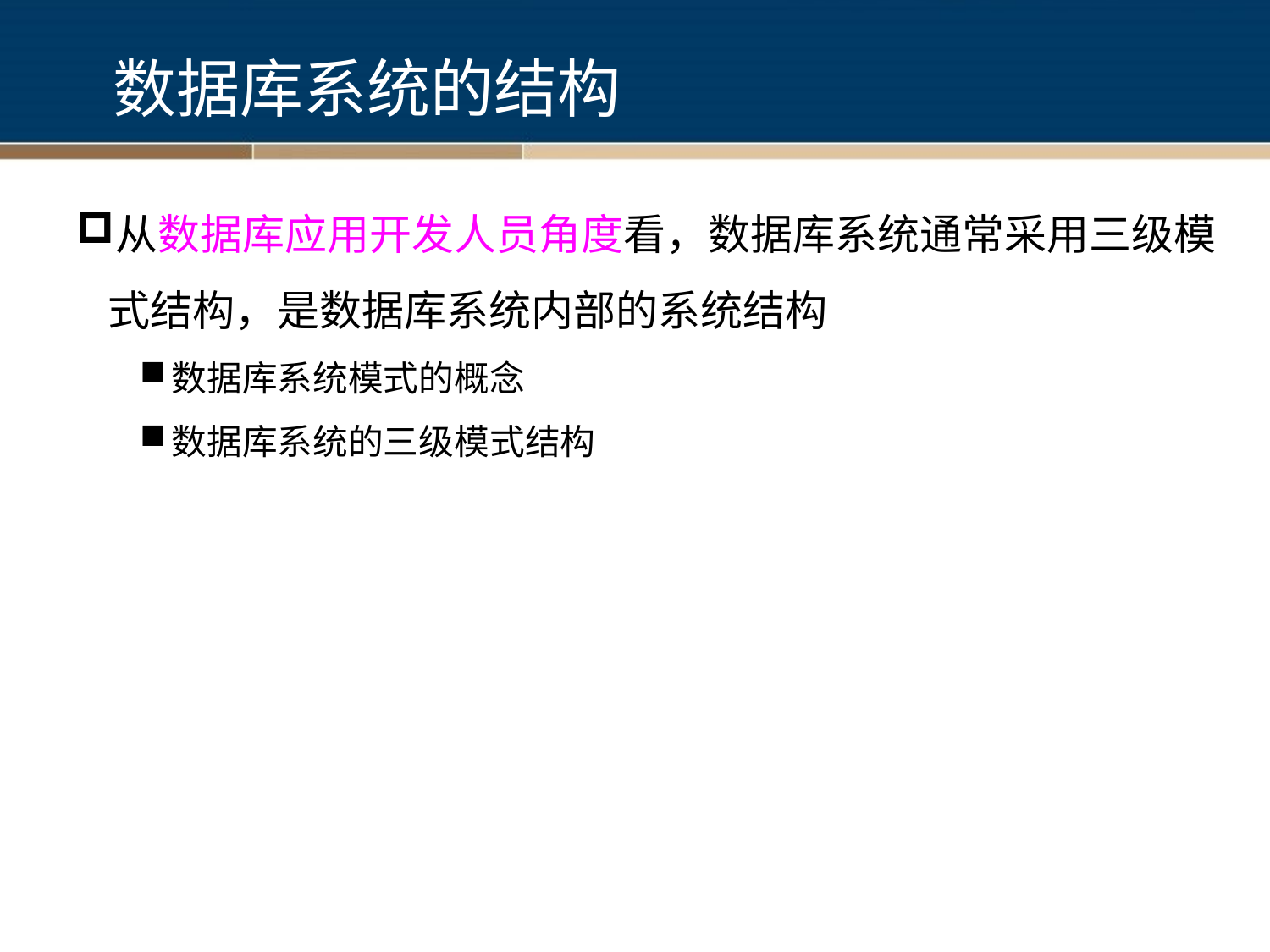

# 数据库系统的结构
从数据库应用开发人员角度看，数据库系统通常采用三级模式结构，是数据库系统内部的系统结构
数据库系统模式的概念
数据库系统的三级模式结构